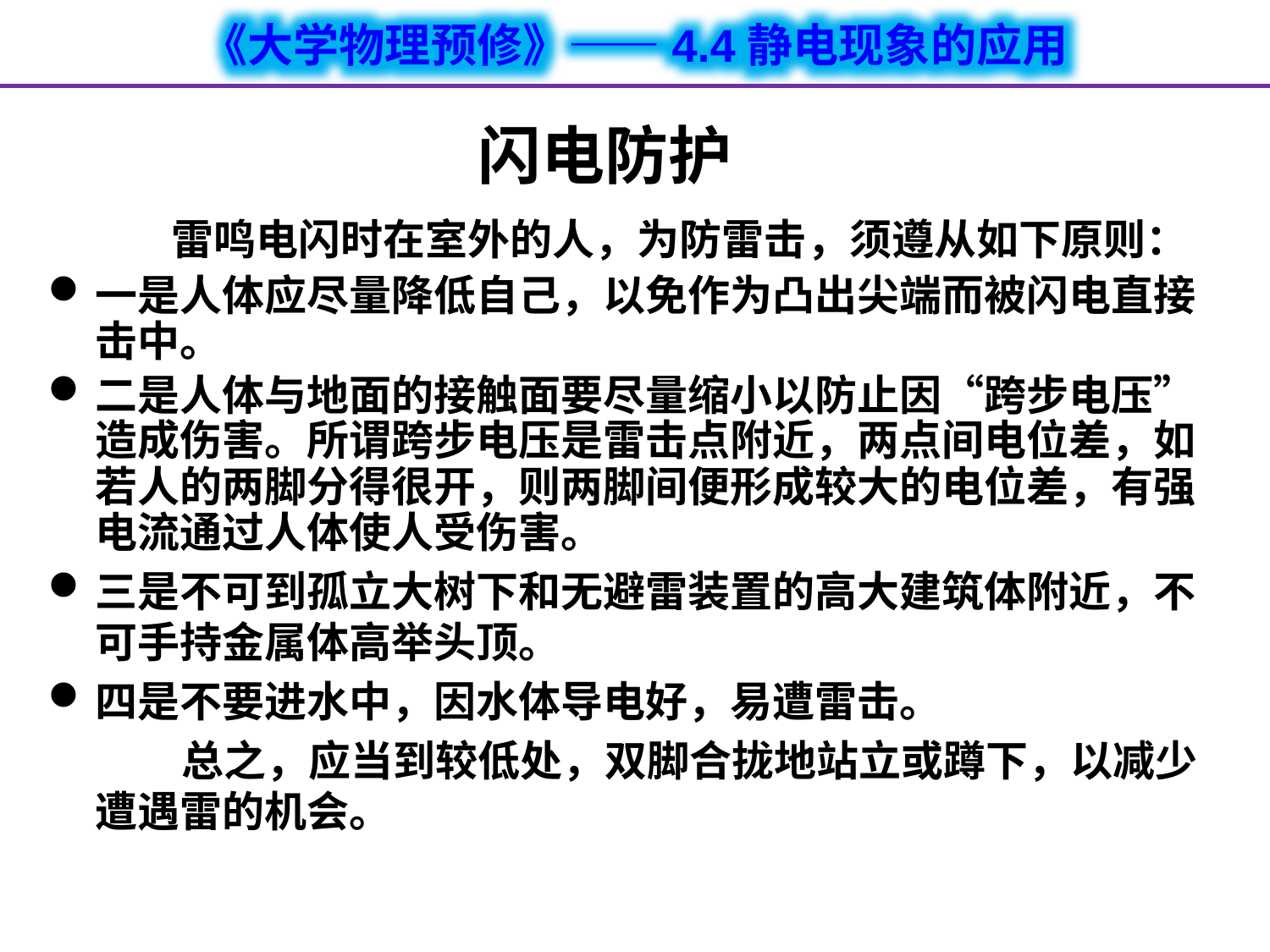

# 闪电防护
          雷鸣电闪时在室外的人，为防雷击，须遵从如下原则：
一是人体应尽量降低自己，以免作为凸出尖端而被闪电直接击中。
二是人体与地面的接触面要尽量缩小以防止因“跨步电压”造成伤害。所谓跨步电压是雷击点附近，两点间电位差，如若人的两脚分得很开，则两脚间便形成较大的电位差，有强电流通过人体使人受伤害。
三是不可到孤立大树下和无避雷装置的高大建筑体附近，不可手持金属体高举头顶。
四是不要进水中，因水体导电好，易遭雷击。
             总之，应当到较低处，双脚合拢地站立或蹲下，以减少遭遇雷的机会。